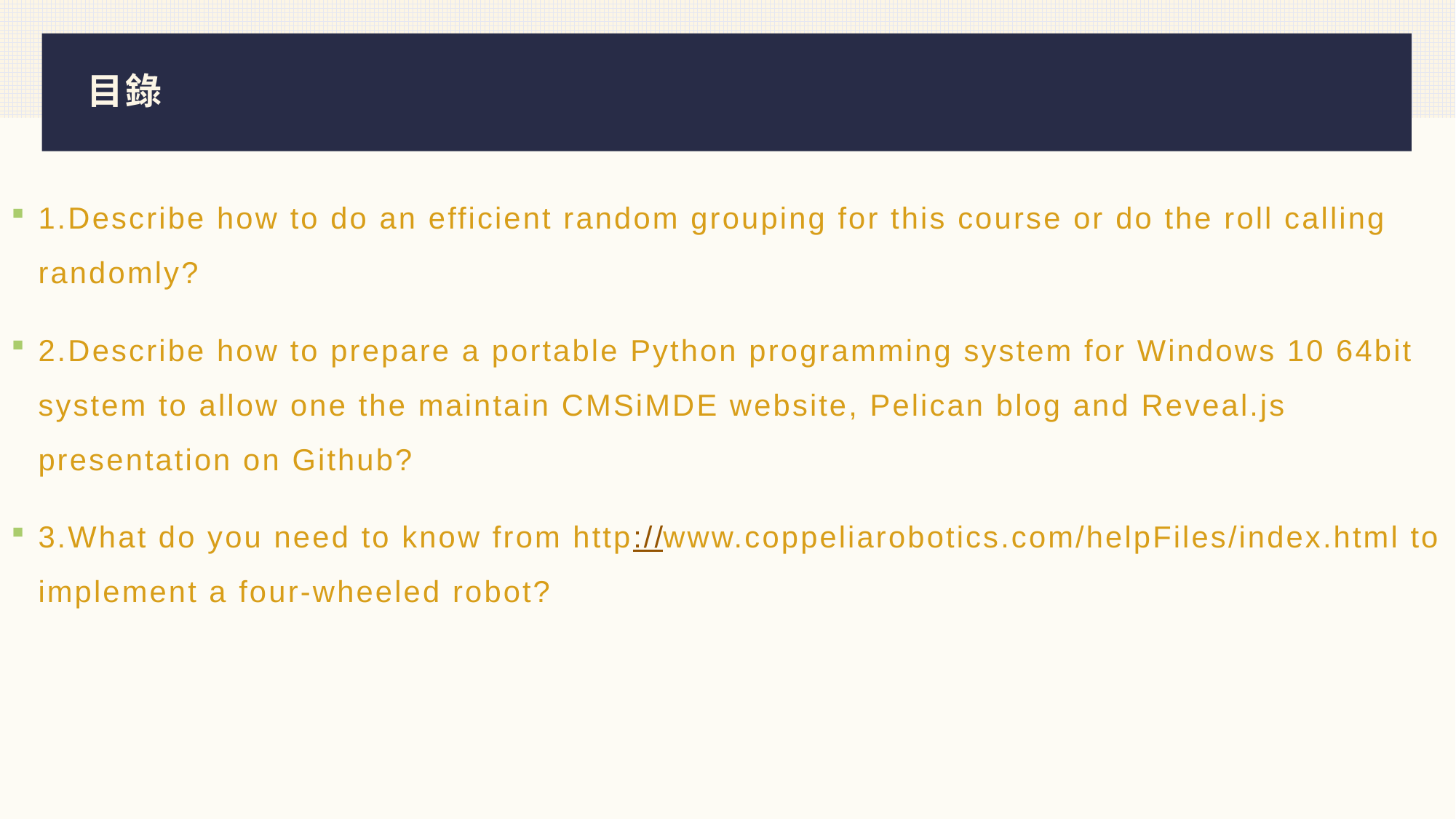

# 目錄
1.Describe how to do an efficient random grouping for this course or do the roll calling randomly?
2.Describe how to prepare a portable Python programming system for Windows 10 64bit system to allow one the maintain CMSiMDE website, Pelican blog and Reveal.js presentation on Github?
3.What do you need to know from http://www.coppeliarobotics.com/helpFiles/index.html to implement a four-wheeled robot?